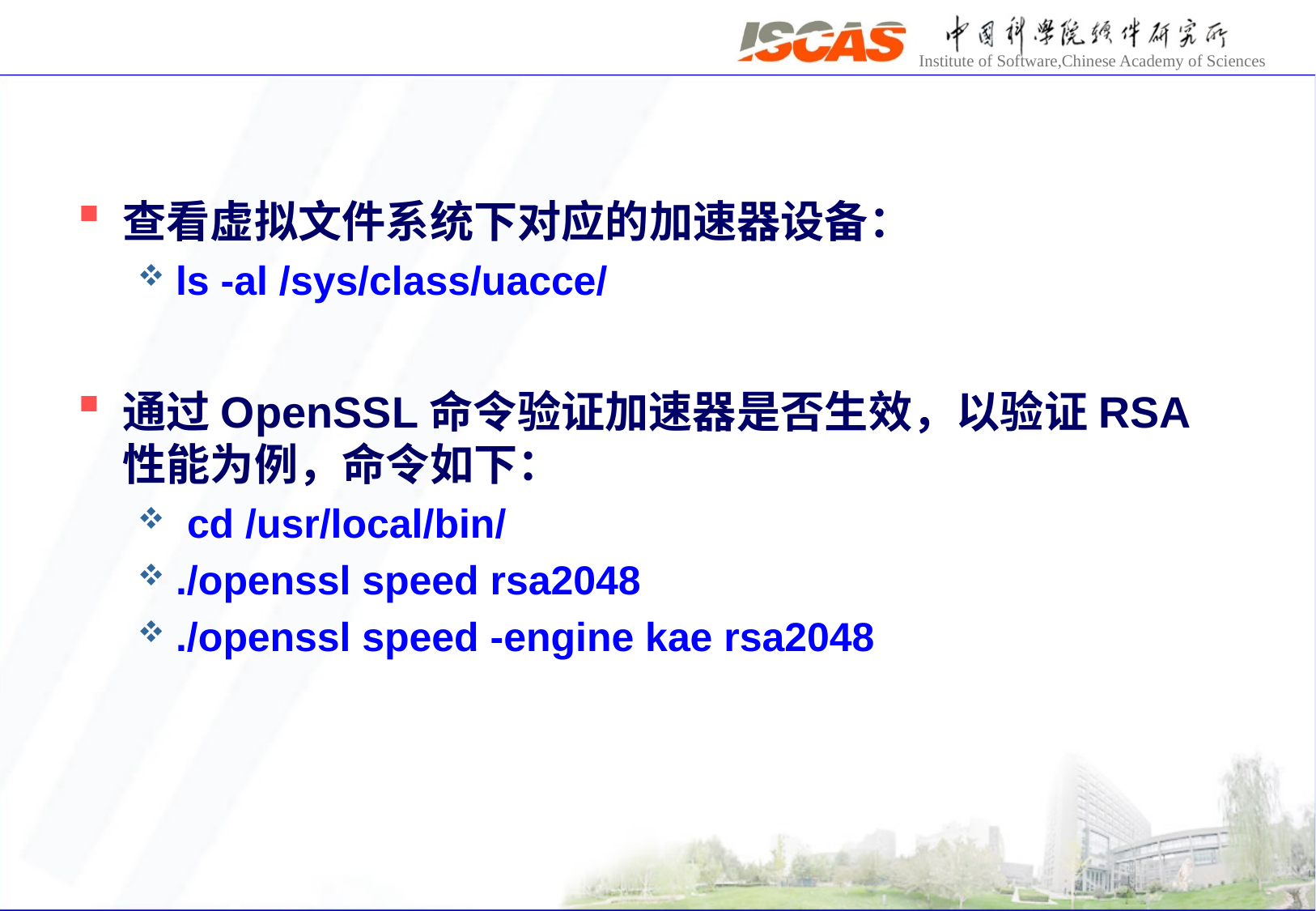

#
查看虚拟文件系统下对应的加速器设备：
ls -al /sys/class/uacce/

通过OpenSSL命令验证加速器是否生效，以验证RSA性能为例，命令如下：
 cd /usr/local/bin/
./openssl speed rsa2048
./openssl speed -engine kae rsa2048